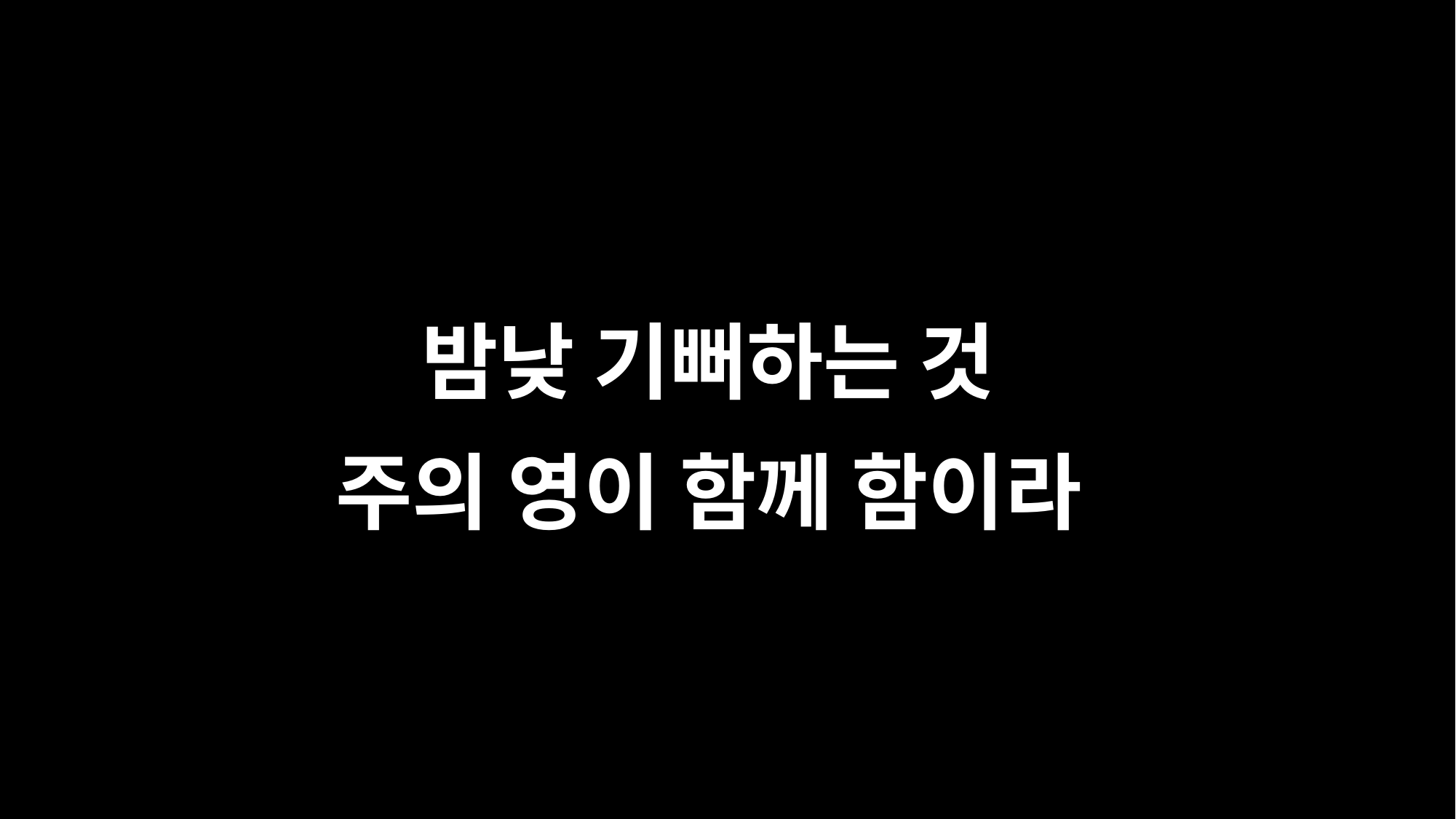

밤낮 기뻐하는 것
주의 영이 함께 함이라